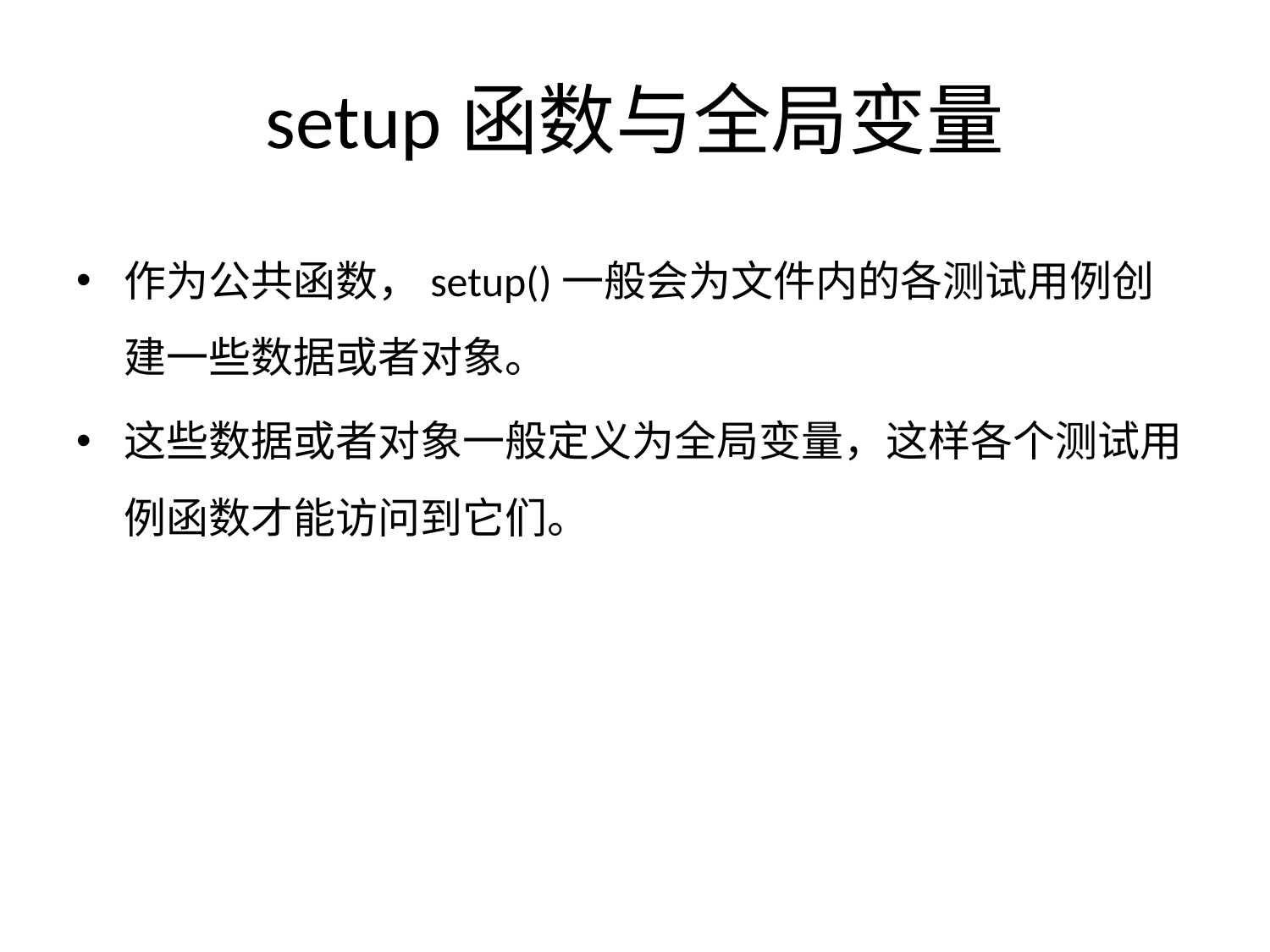

# setup函数与全局变量
作为公共函数，setup()一般会为文件内的各测试用例创建一些数据或者对象。
这些数据或者对象一般定义为全局变量，这样各个测试用例函数才能访问到它们。